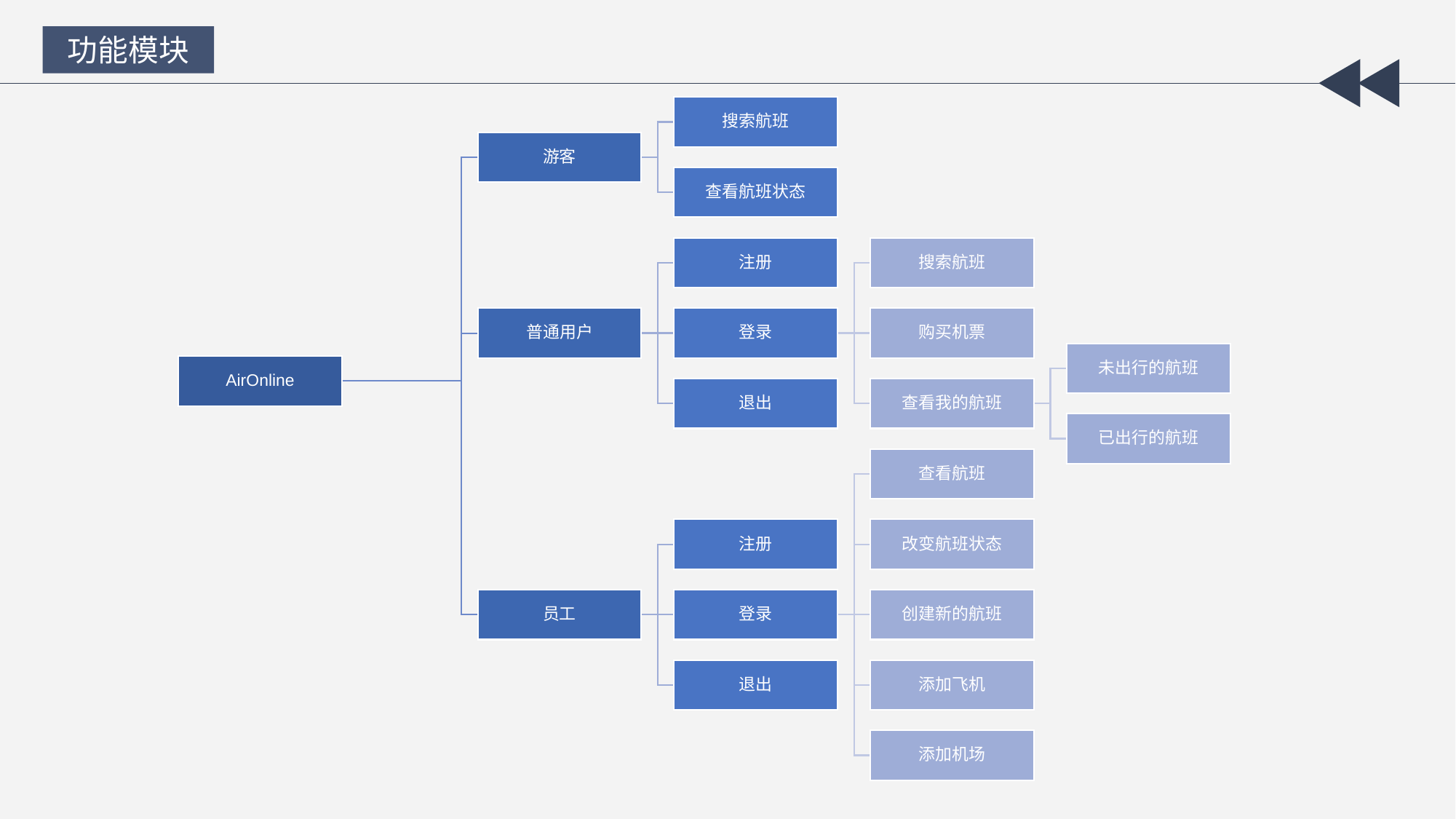

功能模块

AirOnline
游客
搜索航班
查看航班状态
普通用户
注册
登录
搜索航班
购买机票
查看我的航班
未出行的航班
已出行的航班
退出
员工
注册
登录
查看航班
改变航班状态
创建新的航班
添加飞机
添加机场
退出